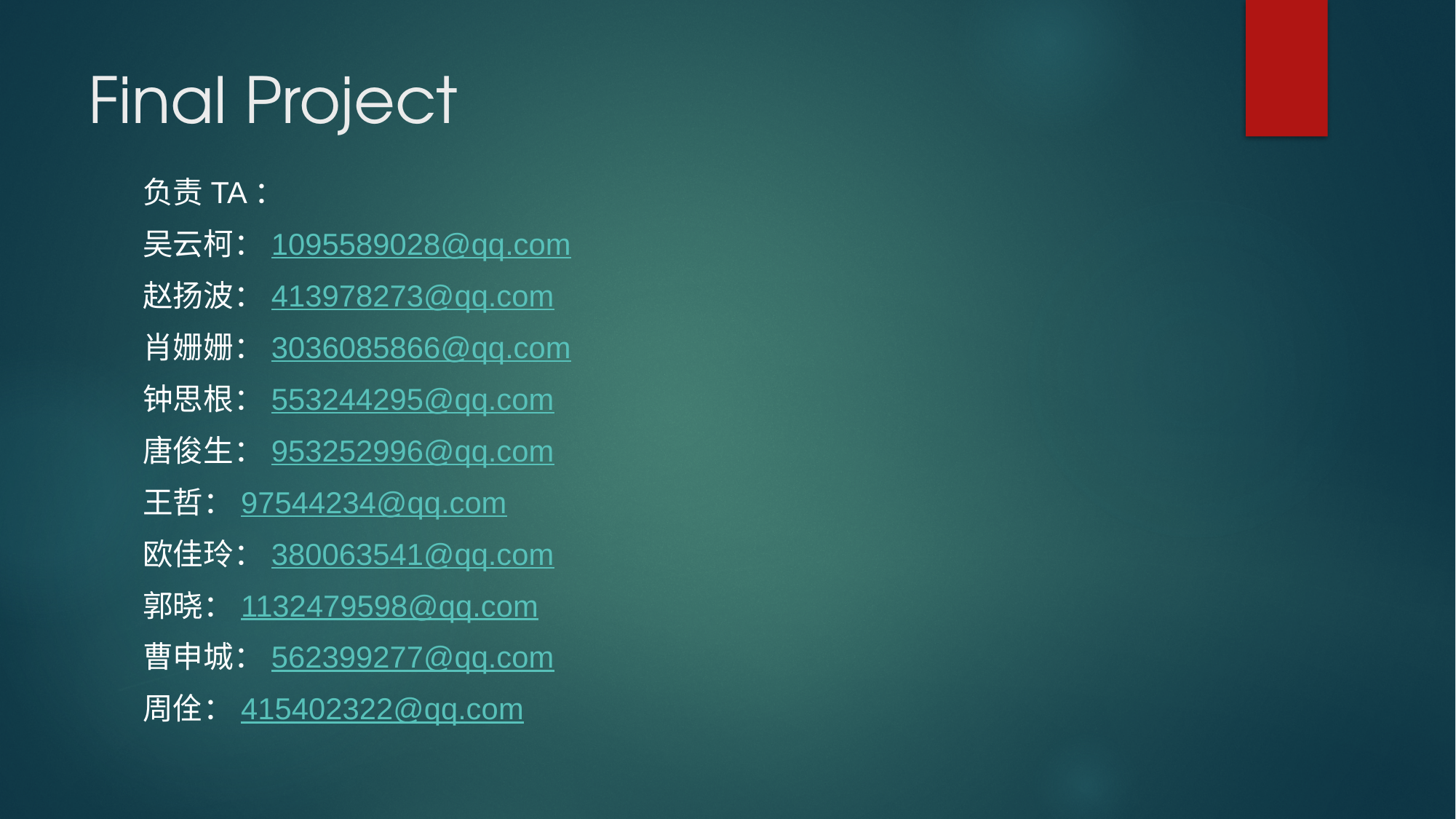

# Final Project
负责TA：
吴云柯：1095589028@qq.com
赵扬波：413978273@qq.com
肖姗姗：3036085866@qq.com
钟思根：553244295@qq.com
唐俊生：953252996@qq.com
王哲：97544234@qq.com
欧佳玲：380063541@qq.com
郭晓：1132479598@qq.com
曹申城：562399277@qq.com
周佺：415402322@qq.com